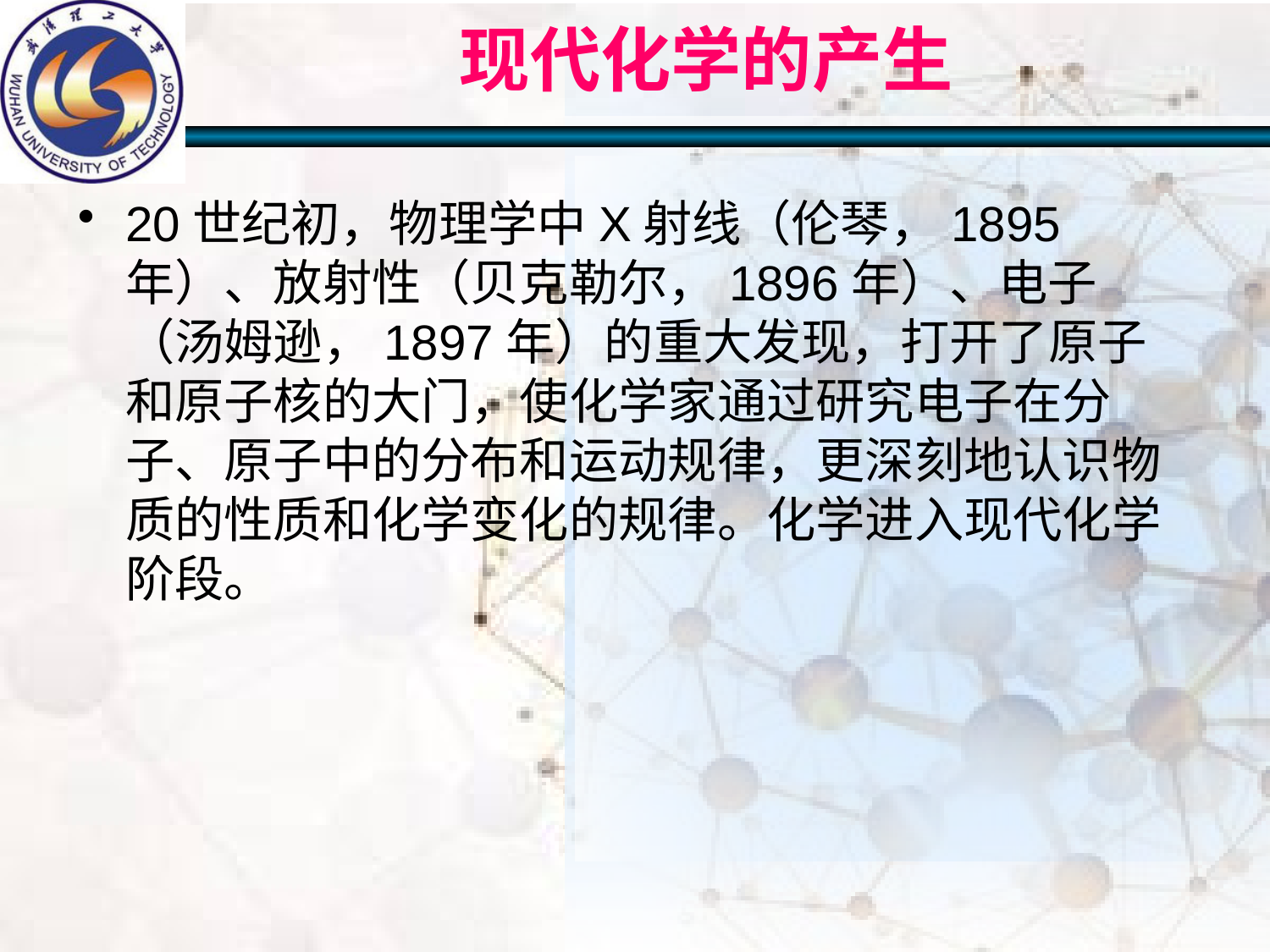

# 现代化学的产生
20世纪初，物理学中X射线（伦琴，1895年）、放射性（贝克勒尔，1896年）、电子（汤姆逊，1897年）的重大发现，打开了原子和原子核的大门，使化学家通过研究电子在分子、原子中的分布和运动规律，更深刻地认识物质的性质和化学变化的规律。化学进入现代化学阶段。